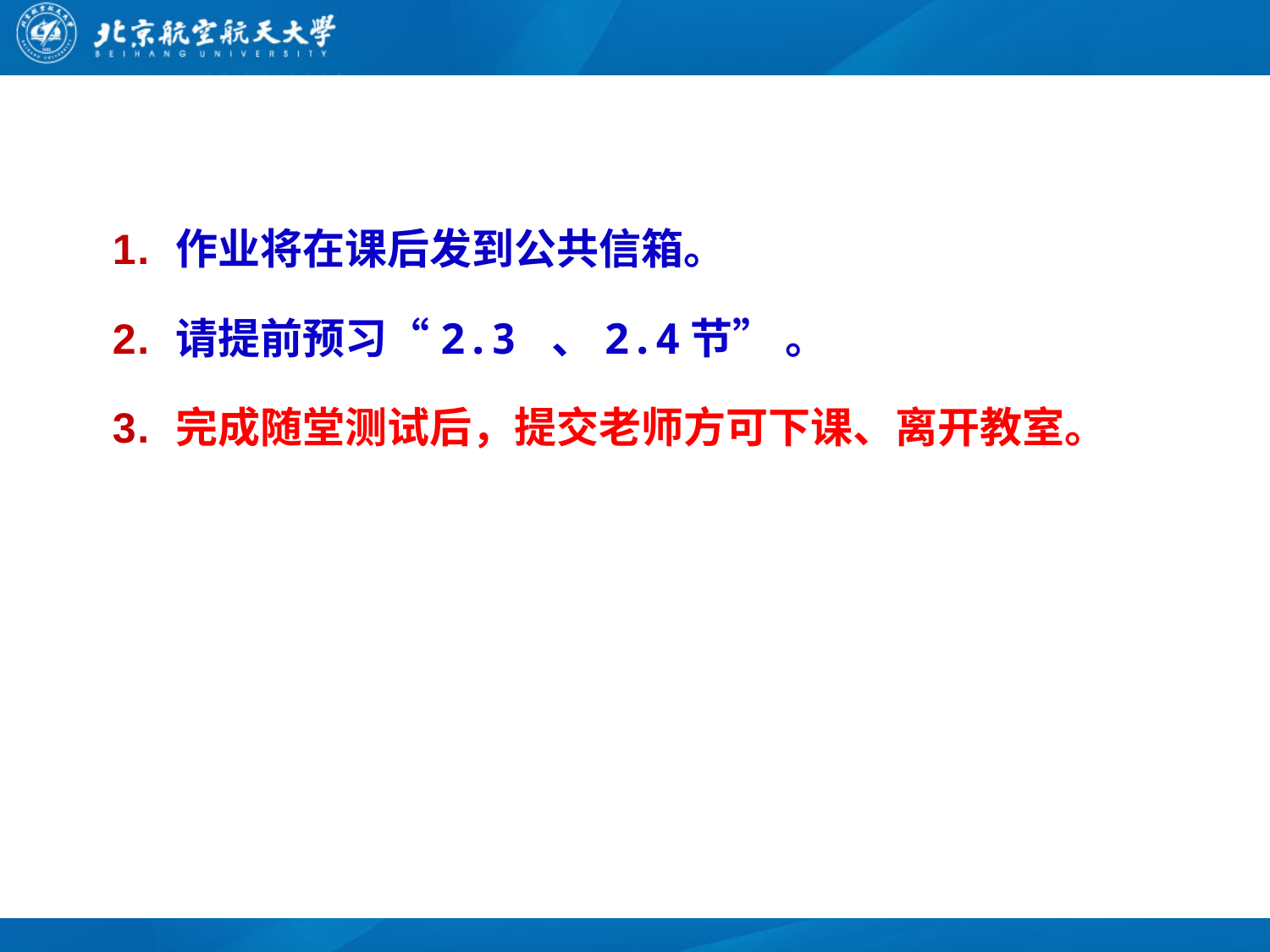

作业将在课后发到公共信箱。
请提前预习“2.3 、2.4节” 。
完成随堂测试后，提交老师方可下课、离开教室。